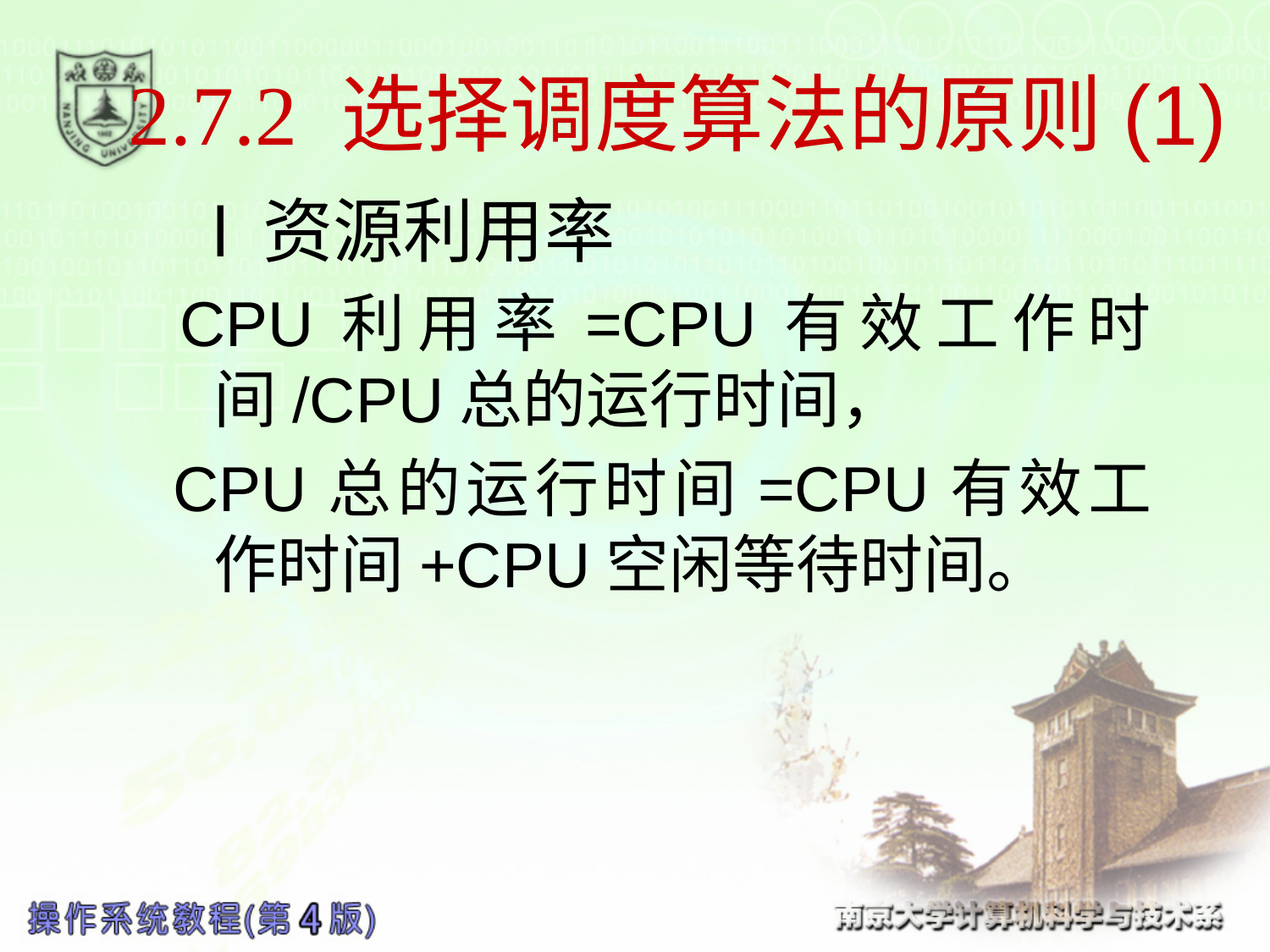

2.7.2 选择调度算法的原则(1)
    l 资源利用率
 CPU利用率=CPU有效工作时间/CPU总的运行时间，
 CPU总的运行时间=CPU有效工作时间+CPU空闲等待时间。